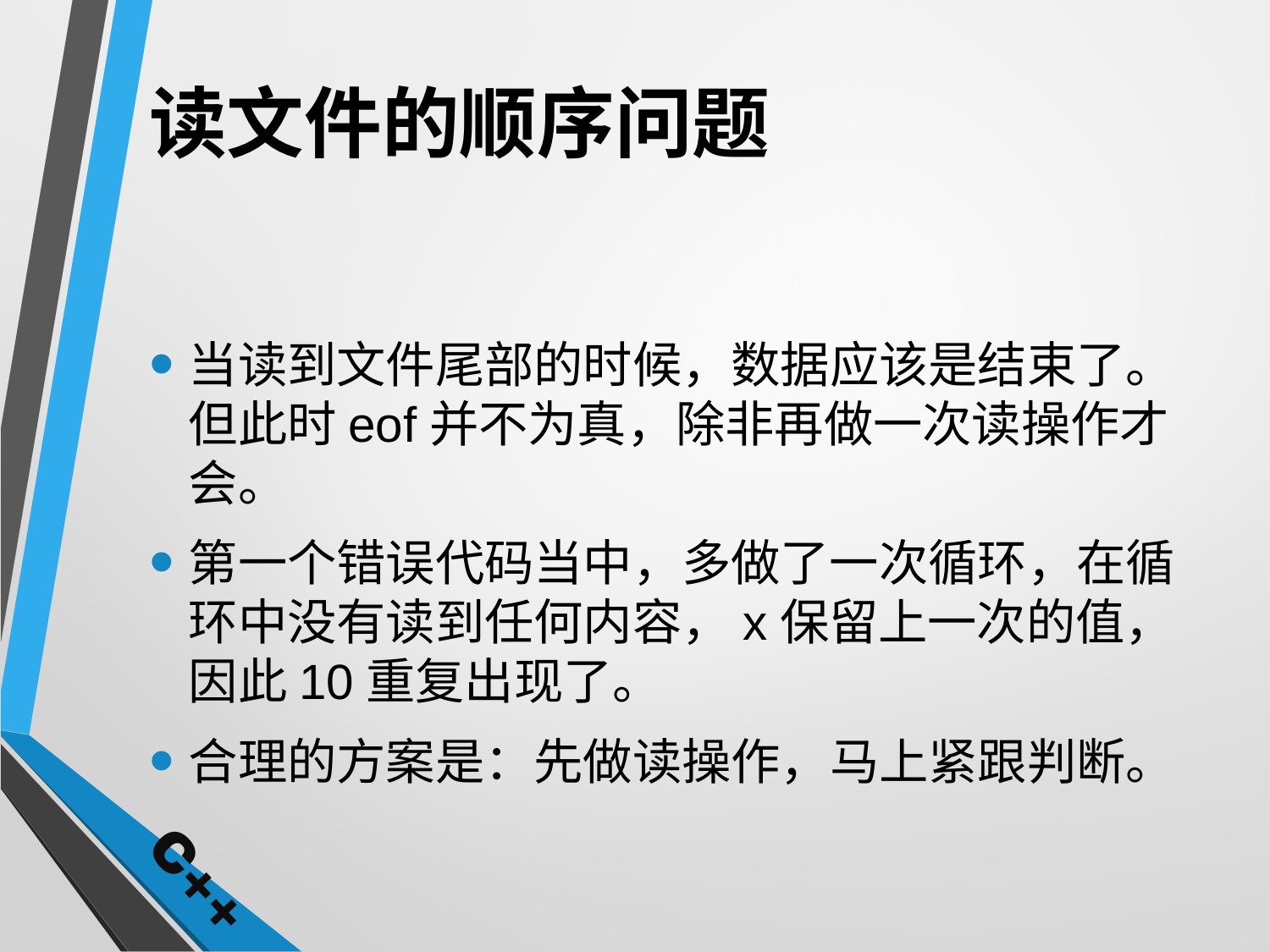

# 读文件的顺序问题
当读到文件尾部的时候，数据应该是结束了。但此时eof并不为真，除非再做一次读操作才会。
第一个错误代码当中，多做了一次循环，在循环中没有读到任何内容，x保留上一次的值，因此10重复出现了。
合理的方案是：先做读操作，马上紧跟判断。